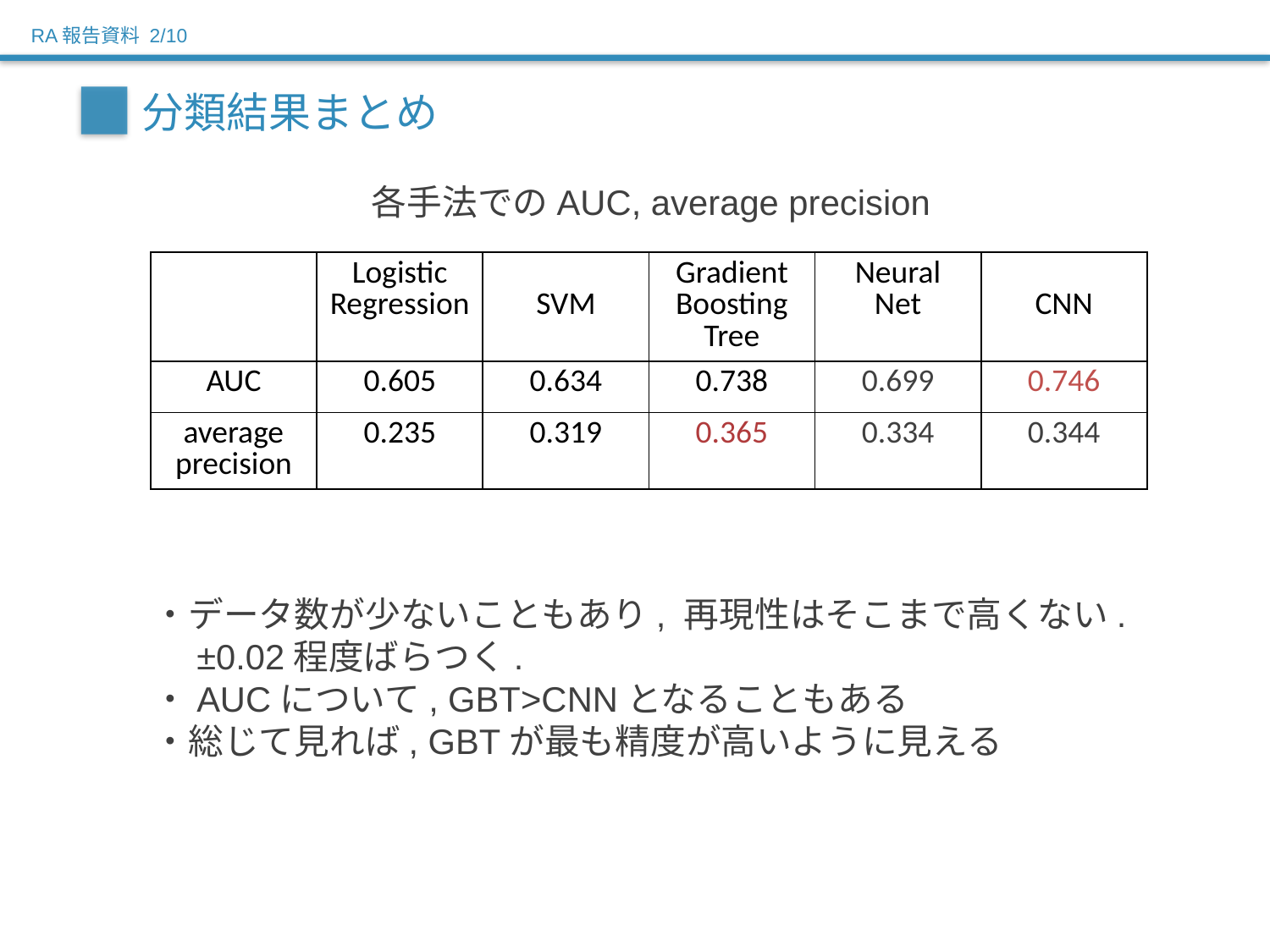

RA報告資料 2/10

分類結果まとめ

各手法でのAUC, average precision
|  | Logistic Regression | SVM | Gradient Boosting Tree | Neural Net | CNN |
| --- | --- | --- | --- | --- | --- |
| AUC | 0.605 | 0.634 | 0.738 | 0.699 | 0.746 |
| average precision | 0.235 | 0.319 | 0.365 | 0.334 | 0.344 |
・データ数が少ないこともあり, 再現性はそこまで高くない.
　±0.02程度ばらつく.
・AUCについて, GBT>CNNとなることもある
・総じて見れば, GBTが最も精度が高いように見える